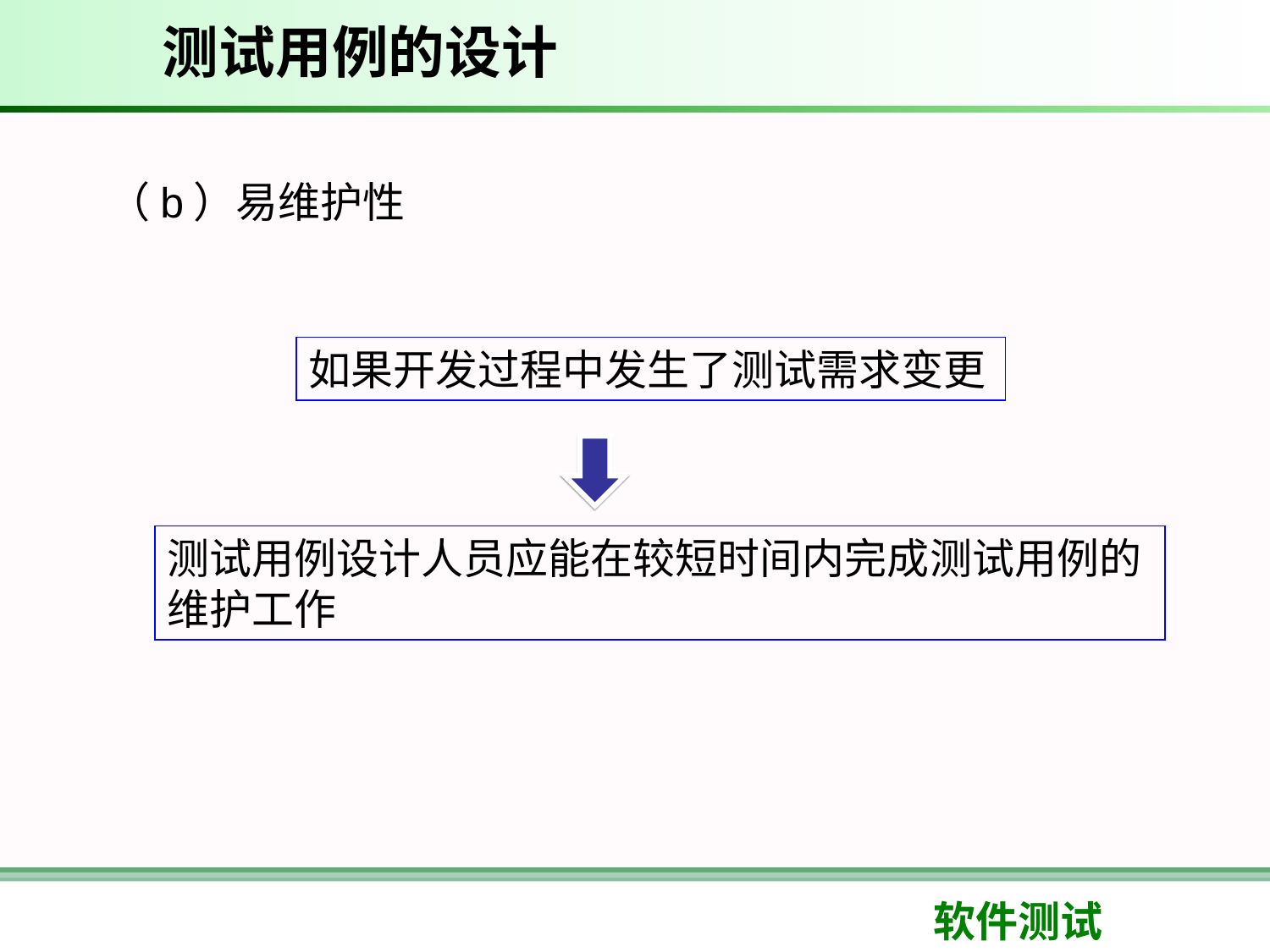

测试用例的设计
（b）易维护性
如果开发过程中发生了测试需求变更

测试用例设计人员应能在较短时间内完成测试用例的维护工作